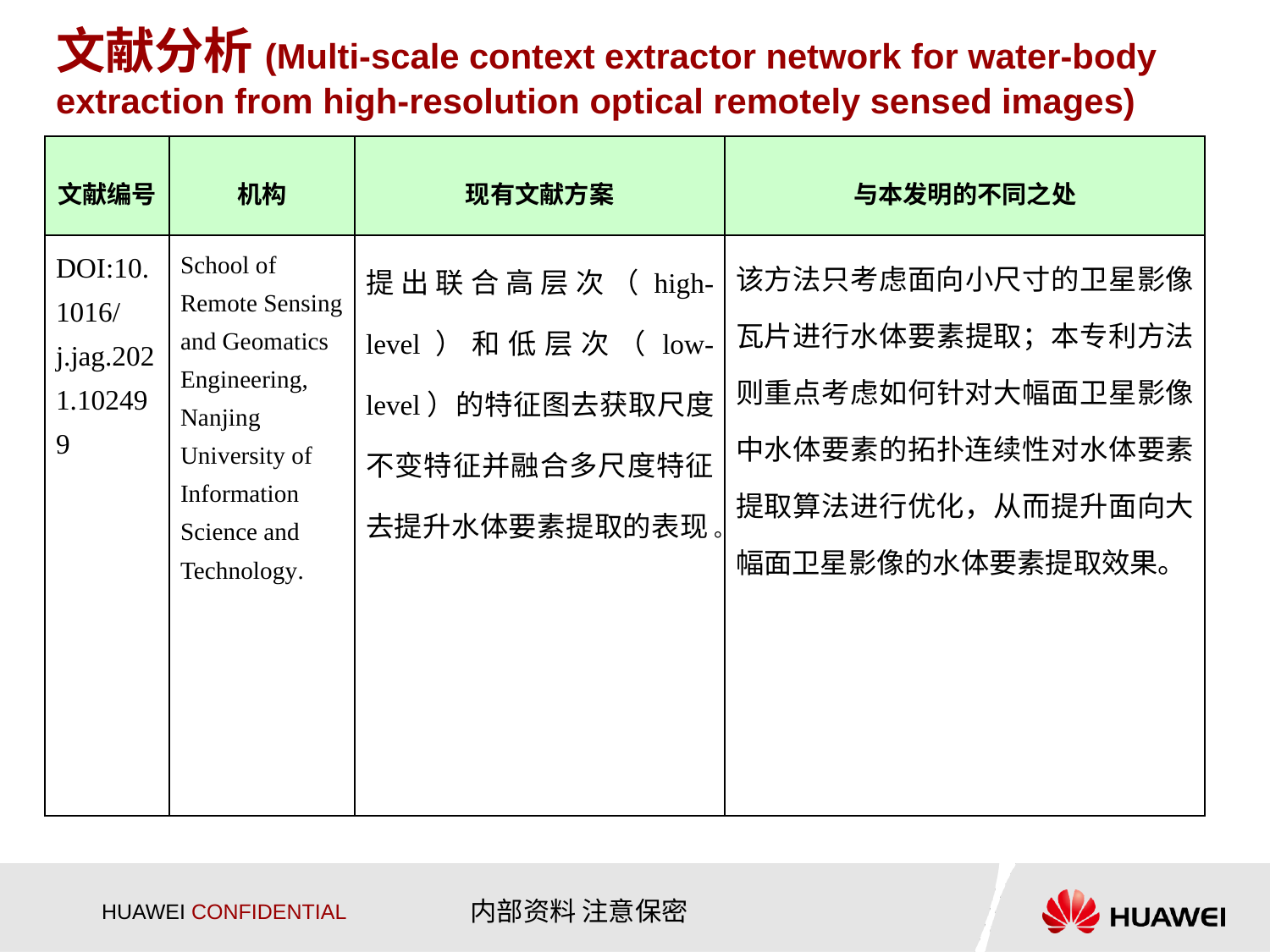

# 文献分析(Multi-scale context extractor network for water-body extraction from high-resolution optical remotely sensed images)
| 文献编号 | 机构 | 现有文献方案 | 与本发明的不同之处 |
| --- | --- | --- | --- |
| DOI:10.1016/j.jag.2021.102499 | School of Remote Sensing and Geomatics Engineering, Nanjing University of Information Science and Technology. | 提出联合高层次（high-level）和低层次（low-level）的特征图去获取尺度不变特征并融合多尺度特征去提升水体要素提取的表现 。 | 该方法只考虑面向小尺寸的卫星影像瓦片进行水体要素提取；本专利方法则重点考虑如何针对大幅面卫星影像中水体要素的拓扑连续性对水体要素提取算法进行优化，从而提升面向大幅面卫星影像的水体要素提取效果。 |